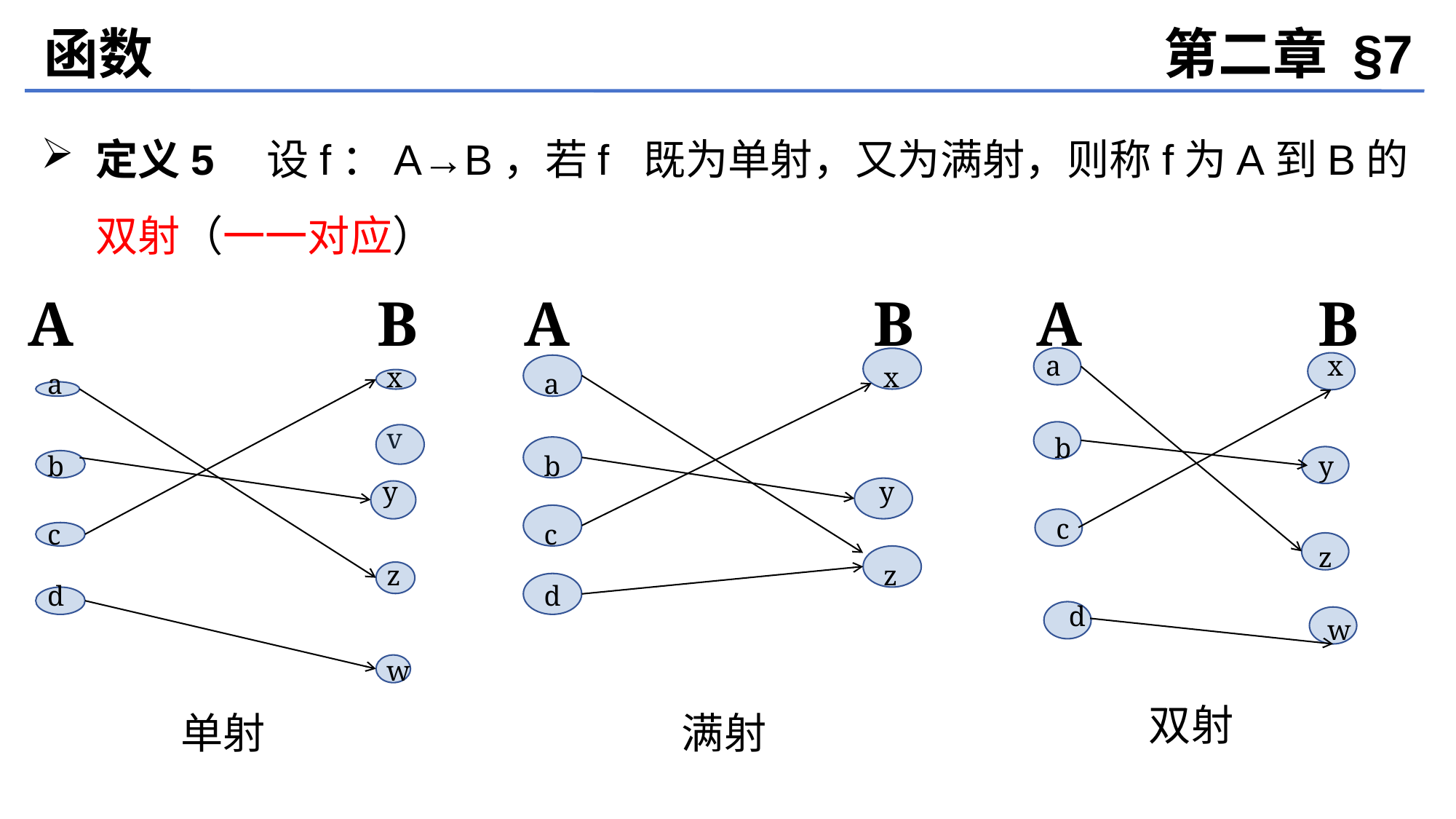

函数
第二章 §7
定义5　设f：A→B，若f  既为单射，又为满射，则称f为A到B的双射（一一对应）

A
B
x
a

b

y

c

z

d

v
w

A
B

x
a

b
y

c

z

d

A
B
a
x

b
y

c

z
d

w
双射
单射
满射